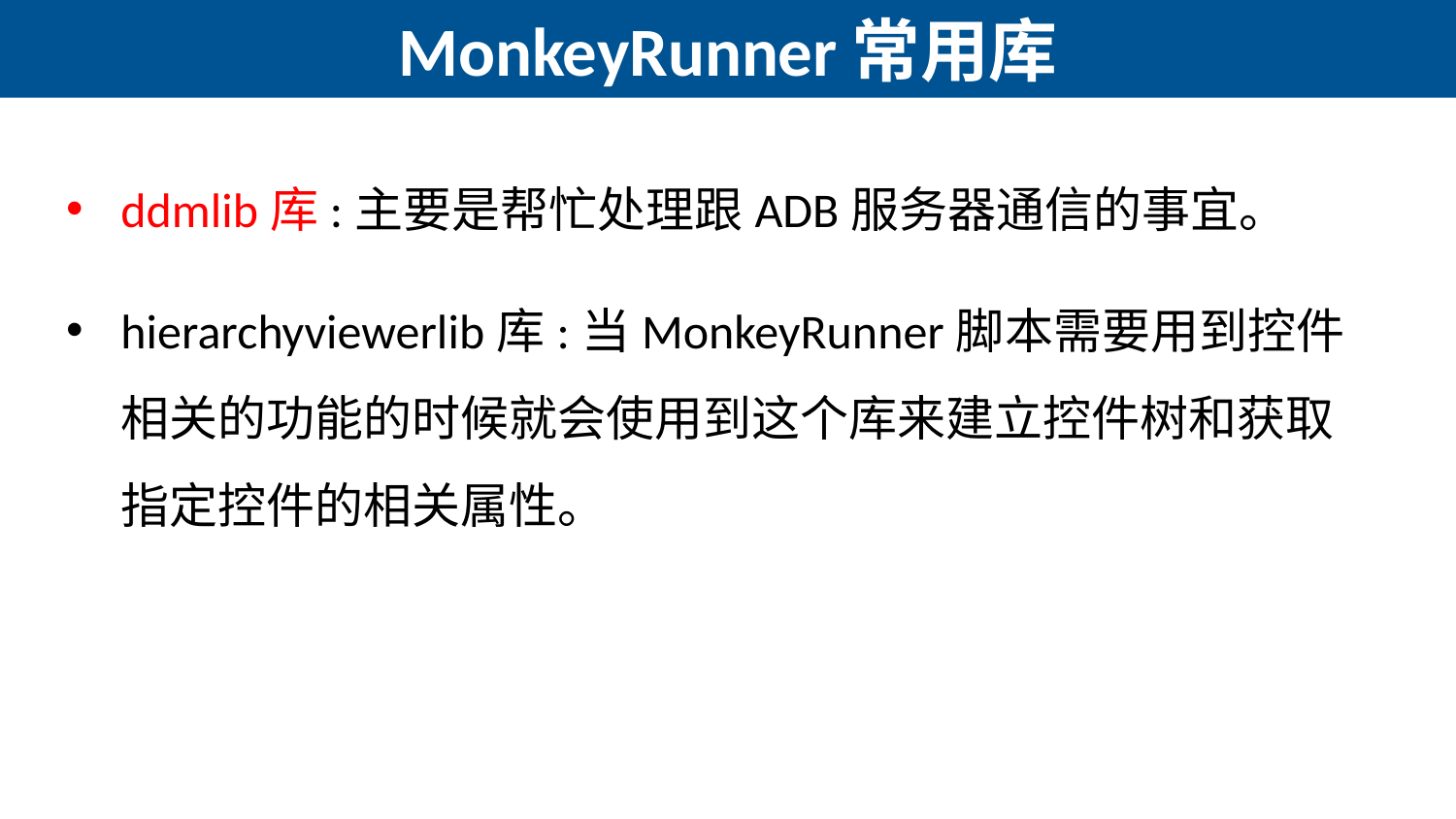

# MonkeyRunner常用库
ddmlib库:主要是帮忙处理跟ADB服务器通信的事宜。
hierarchyviewerlib库:当MonkeyRunner脚本需要用到控件相关的功能的时候就会使用到这个库来建立控件树和获取指定控件的相关属性。